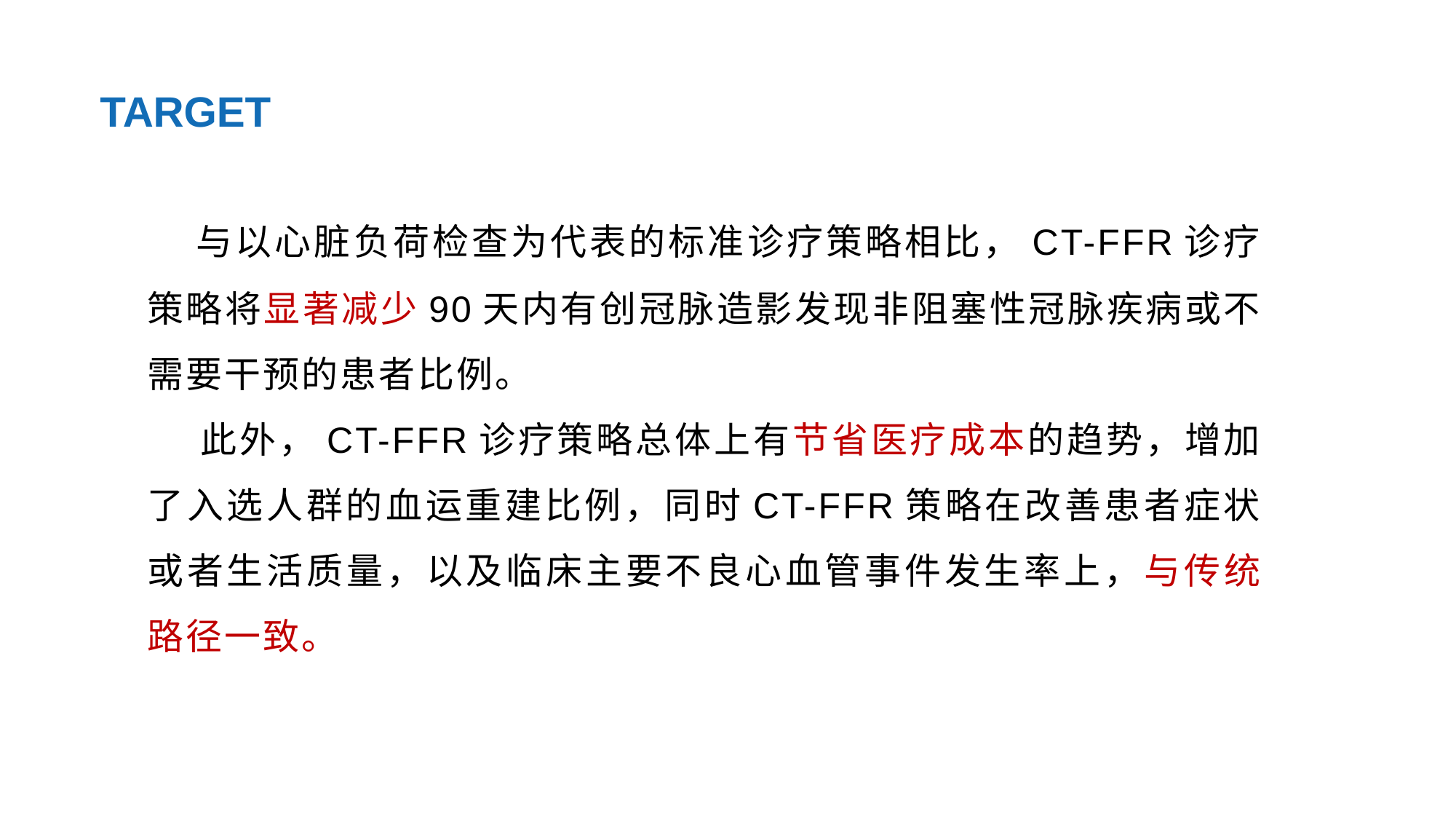

# TARGET
   与以心脏负荷检查为代表的标准诊疗策略相比，CT-FFR诊疗策略将显著减少90天内有创冠脉造影发现非阻塞性冠脉疾病或不需要干预的患者比例。
    此外，CT-FFR诊疗策略总体上有节省医疗成本的趋势，增加了入选人群的血运重建比例，同时CT-FFR策略在改善患者症状或者生活质量，以及临床主要不良心血管事件发生率上，与传统路径一致。